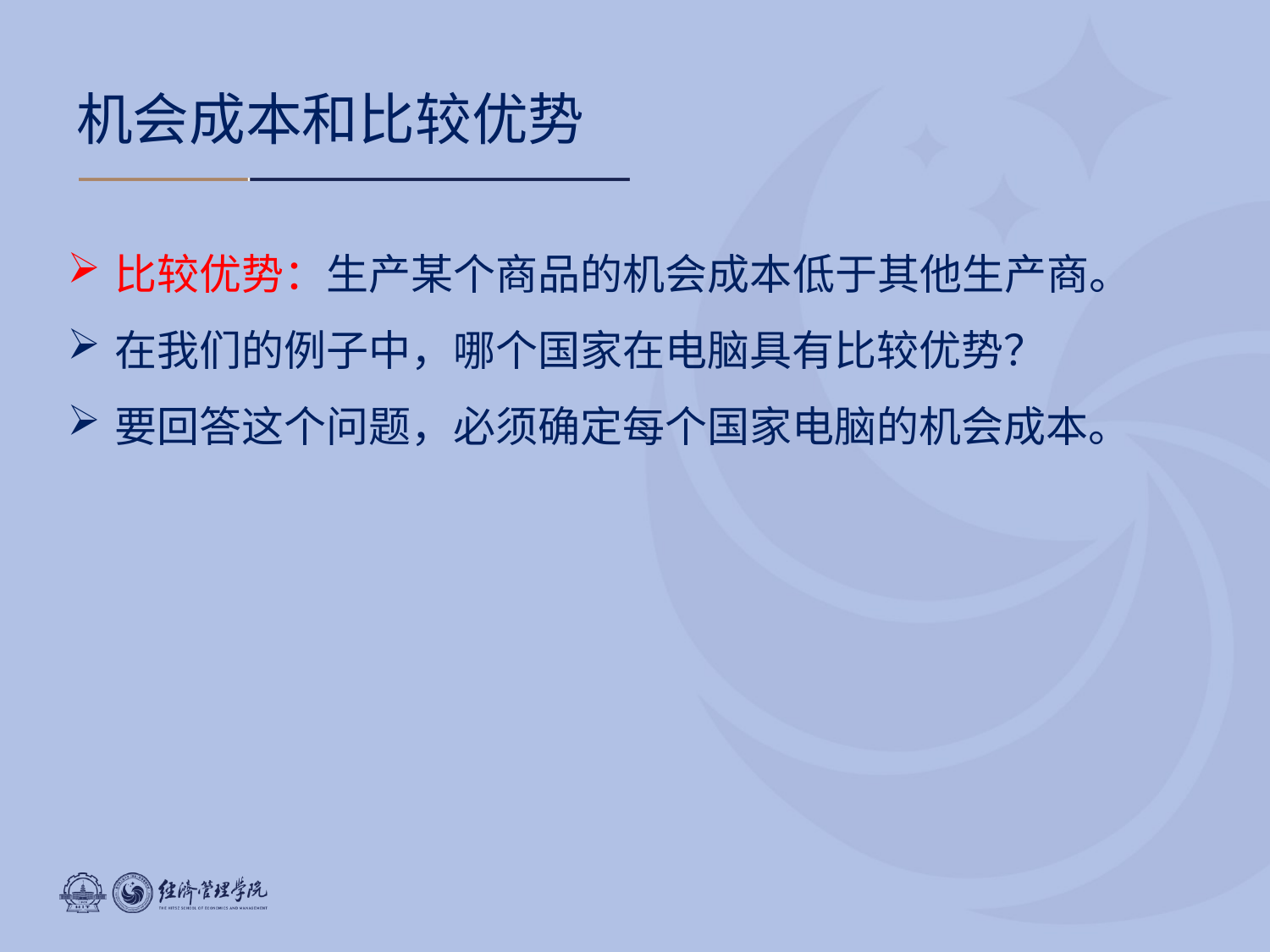

# 机会成本和比较优势
比较优势：生产某个商品的机会成本低于其他生产商。
在我们的例子中，哪个国家在电脑具有比较优势？
要回答这个问题，必须确定每个国家电脑的机会成本。